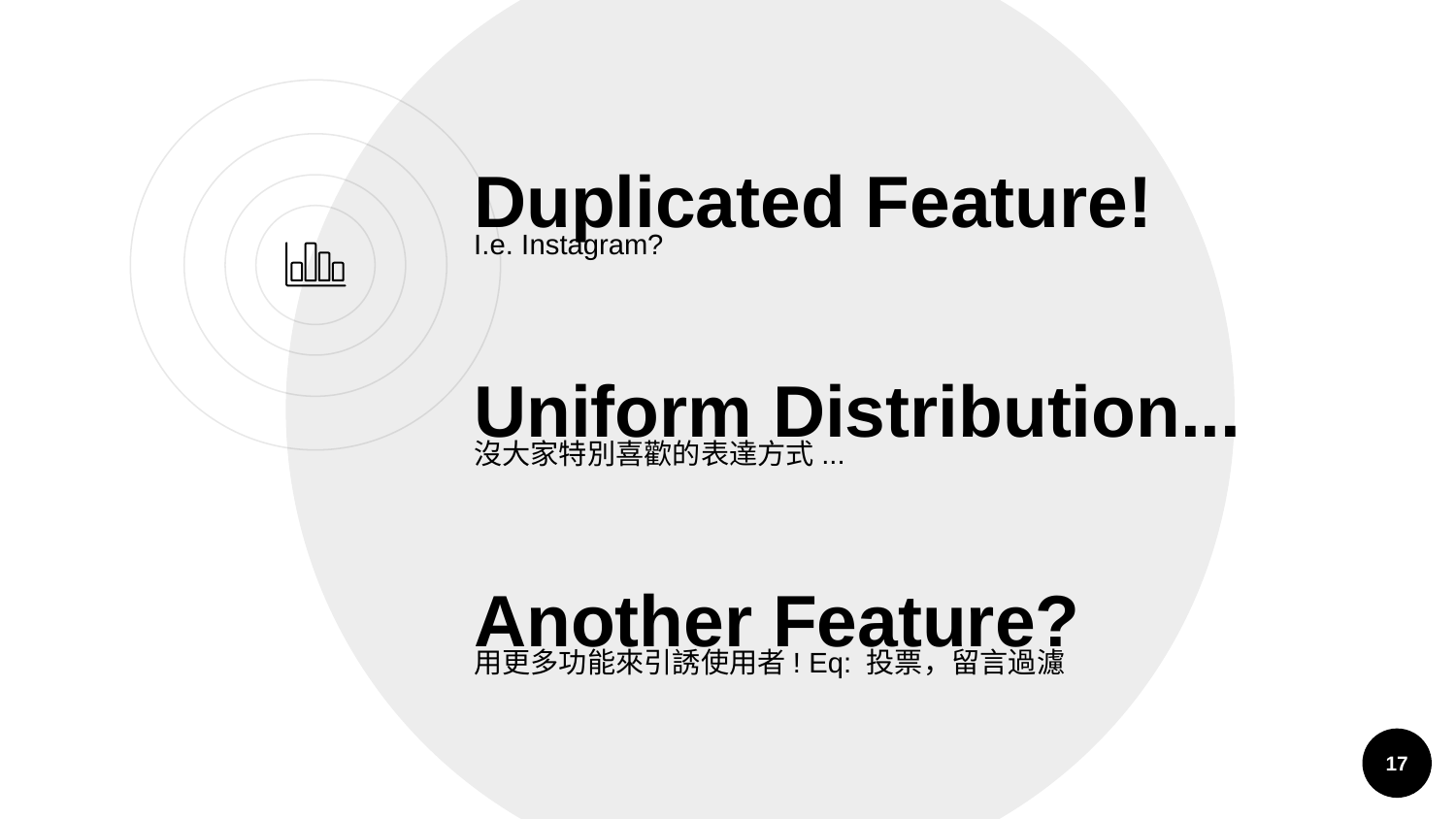

Duplicated Feature!
I.e. Instagram?

Uniform Distribution...
沒大家特別喜歡的表達方式...
Another Feature?
用更多功能來引誘使用者! Eq: 投票，留言過濾
17